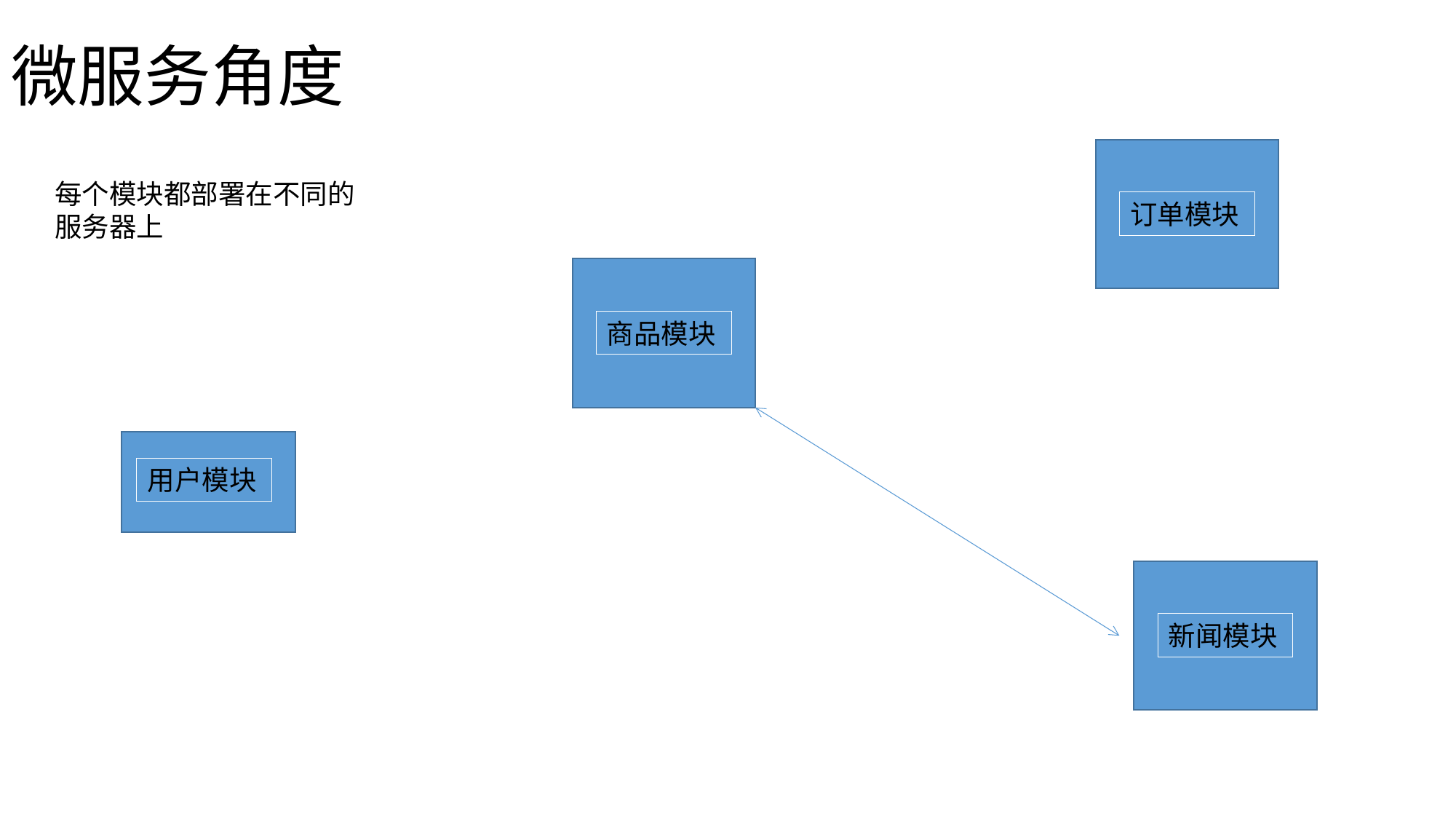

# 微服务角度

每个模块都部署在不同的服务器上
订单模块

商品模块

用户模块

新闻模块